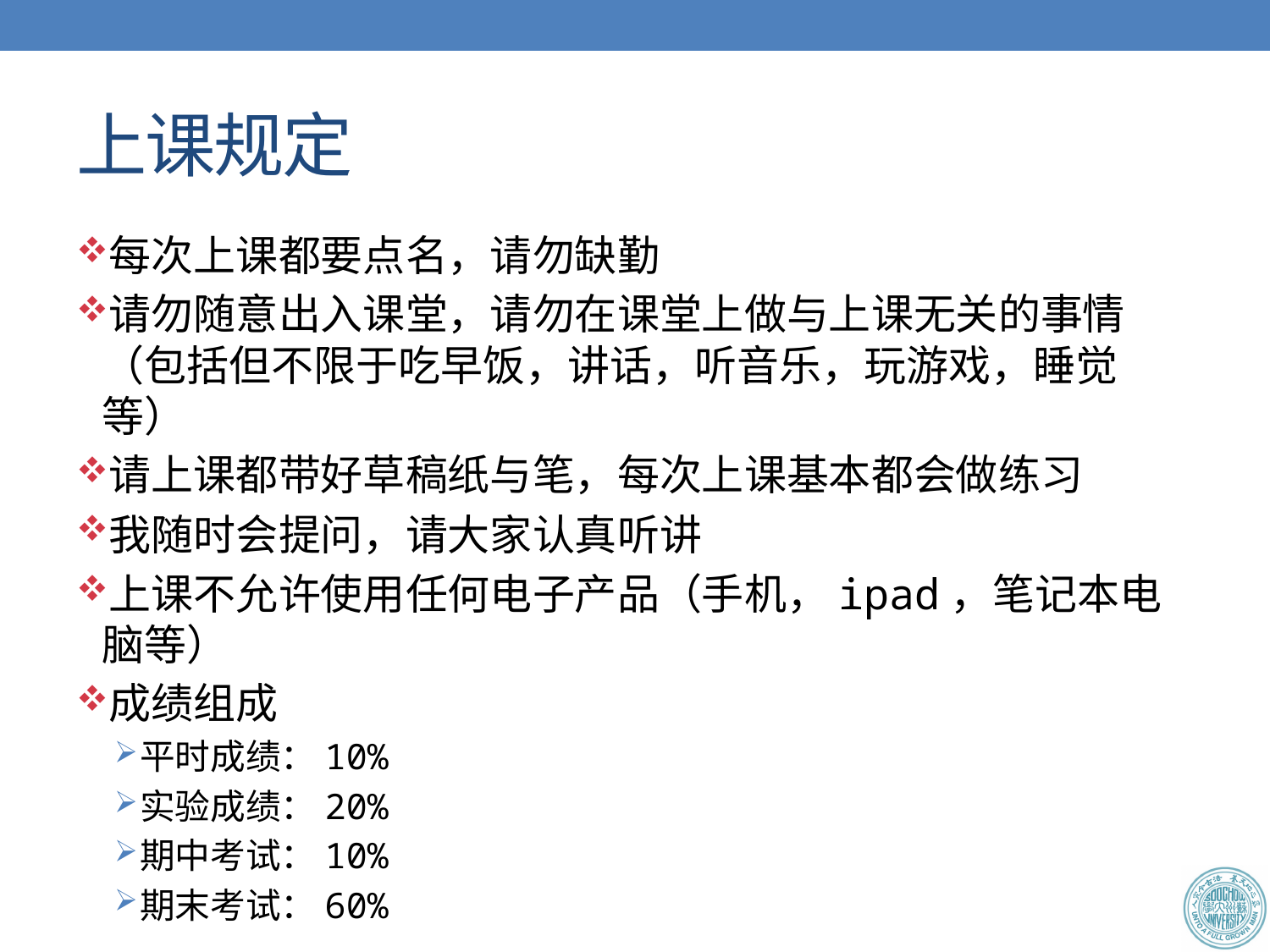

# 上课规定
每次上课都要点名，请勿缺勤
请勿随意出入课堂，请勿在课堂上做与上课无关的事情（包括但不限于吃早饭，讲话，听音乐，玩游戏，睡觉等）
请上课都带好草稿纸与笔，每次上课基本都会做练习
我随时会提问，请大家认真听讲
上课不允许使用任何电子产品（手机，ipad，笔记本电脑等）
成绩组成
平时成绩：10%
实验成绩：20%
期中考试：10%
期末考试：60%